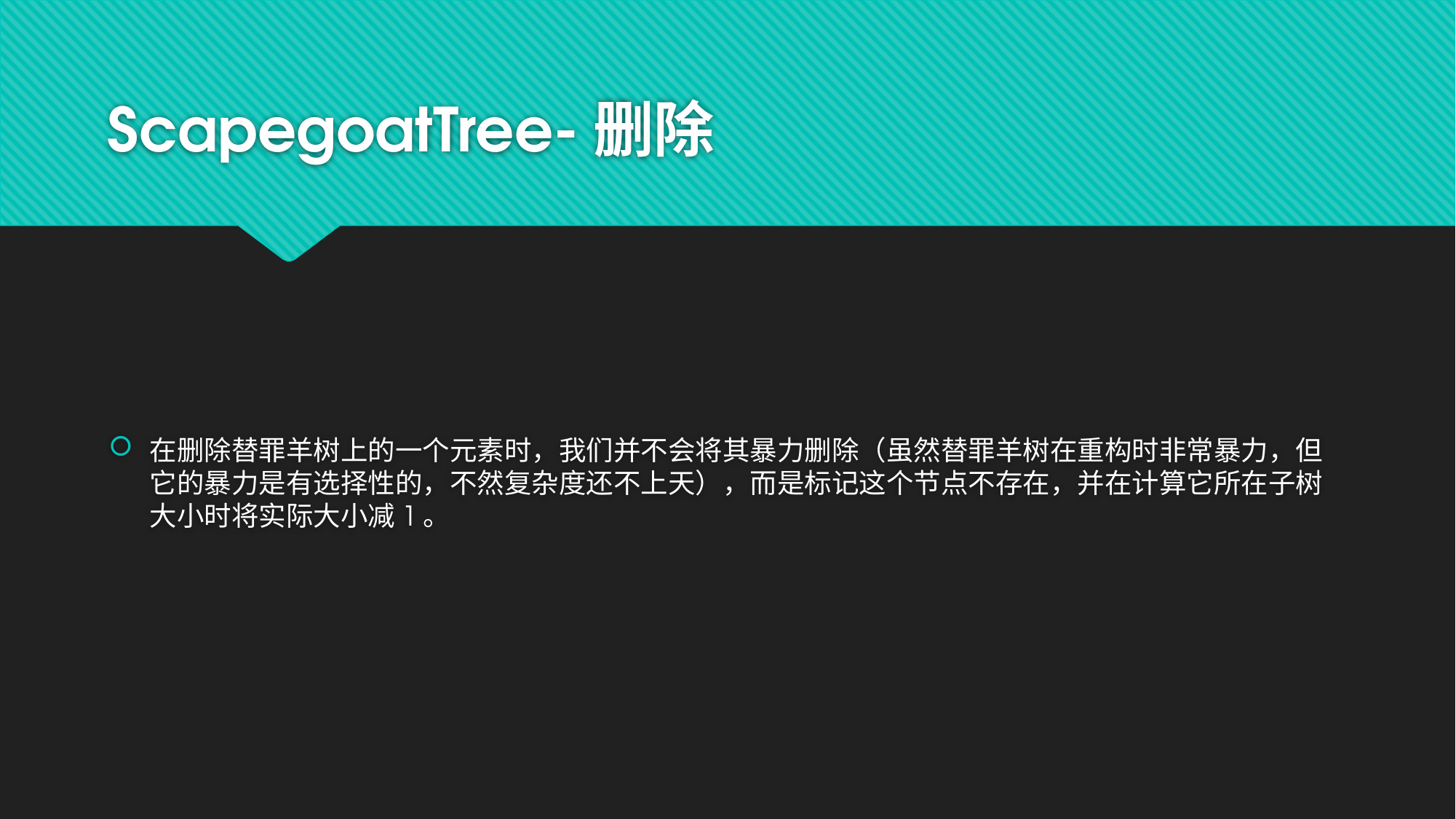

# ScapegoatTree-删除
在删除替罪羊树上的一个元素时，我们并不会将其暴力删除（虽然替罪羊树在重构时非常暴力，但它的暴力是有选择性的，不然复杂度还不上天），而是标记这个节点不存在，并在计算它所在子树大小时将实际大小减1。